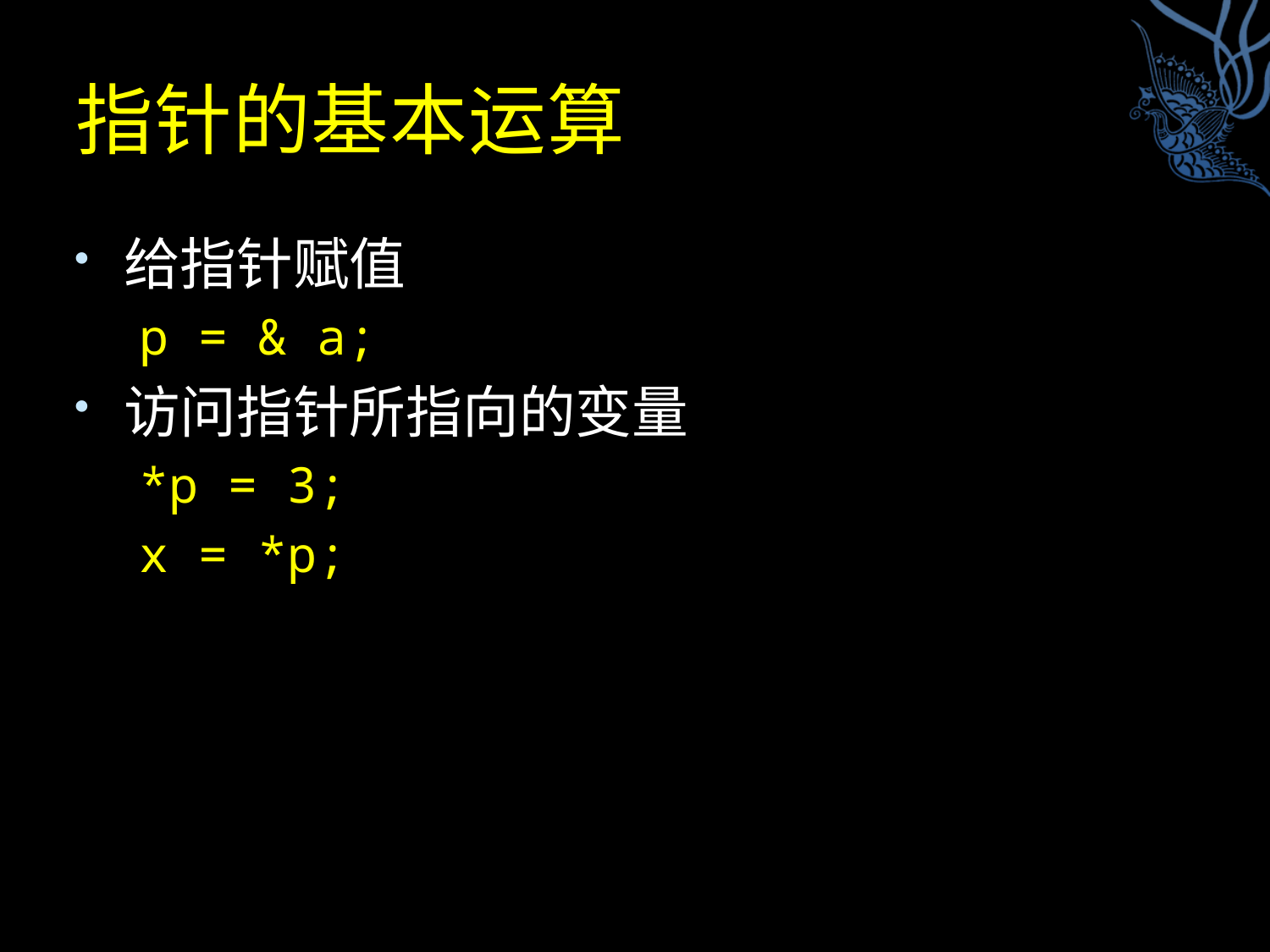

# 指针的基本运算
给指针赋值
p = & a;
访问指针所指向的变量
*p = 3;
x = *p;